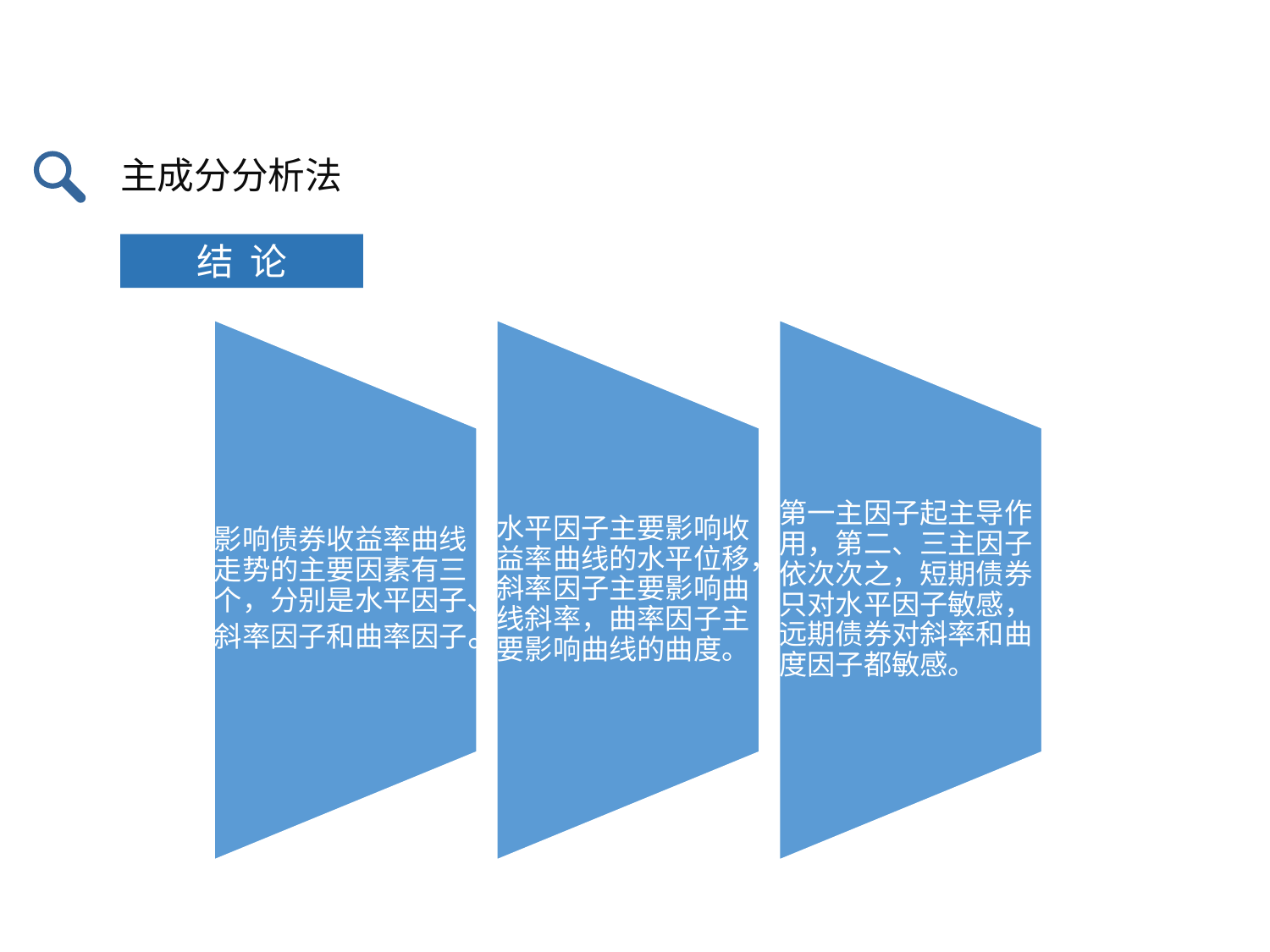

主成分分析法
结  论
影响债券收益率曲线走势的主要因素有三个，分别是水平因子、斜率因子和曲率因子。
水平因子主要影响收益率曲线的水平位移，斜率因子主要影响曲线斜率，曲率因子主要影响曲线的曲度。
第一主因子起主导作用，第二、三主因子依次次之，短期债券只对水平因子敏感，远期债券对斜率和曲度因子都敏感。